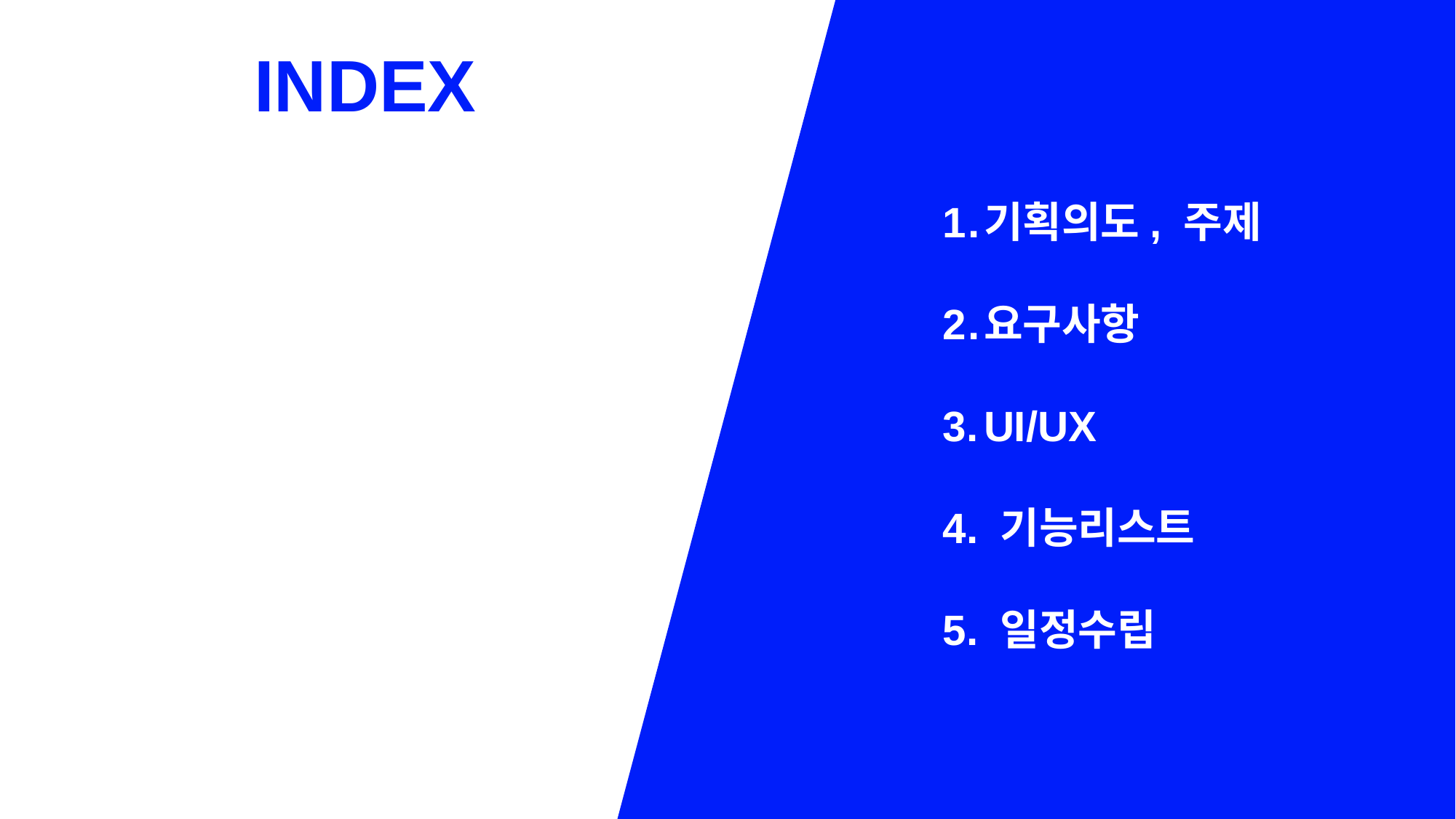

INDEX
기획의도, 주제

요구사항

UI/UX

4. 기능리스트

5. 일정수립